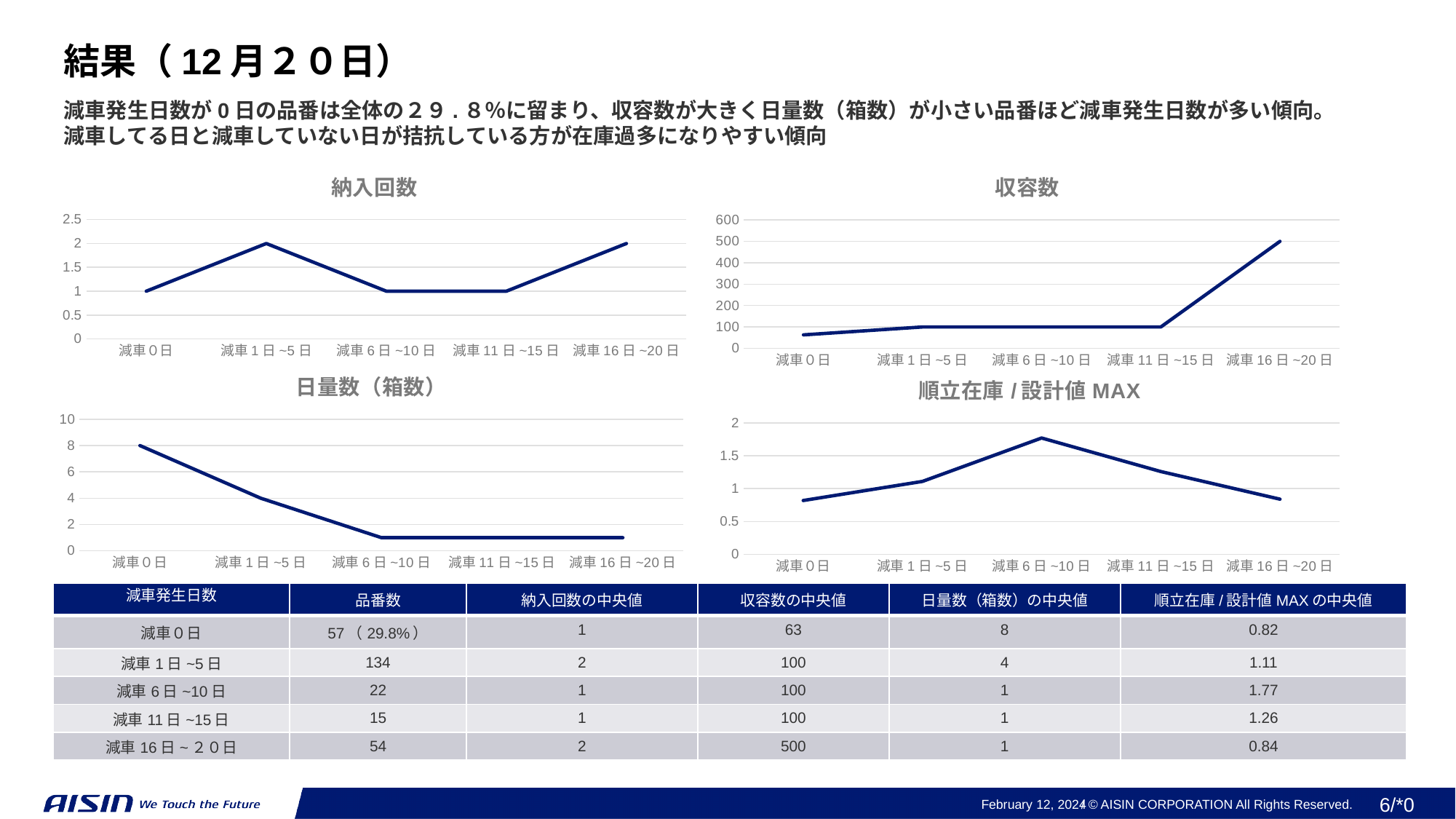

結果（12月２０日）
減車発生日数が0日の品番は全体の２９.８％に留まり、収容数が大きく日量数（箱数）が小さい品番ほど減車発生日数が多い傾向。
減車してる日と減車していない日が拮抗している方が在庫過多になりやすい傾向

### Chart: 納入回数

| Category |  |
|---|---|
| 減車０日 | 1.0 |
| 減車1日~5日 | 2.0 |
| 減車6日~10日 | 1.0 |
| 減車11日~15日 | 1.0 |
| 減車16日~20日 | 2.0 |

### Chart: 収容数

| Category | 収容数の中央値 |
|---|---|
| 減車０日 | 63.0 |
| 減車1日~5日 | 100.0 |
| 減車6日~10日 | 100.0 |
| 減車11日~15日 | 100.0 |
| 減車16日~20日 | 500.0 |

### Chart: 日量数（箱数）

| Category | 日量数（箱数）の中央値 |
|---|---|
| 減車０日 | 8.0 |
| 減車1日~5日 | 4.0 |
| 減車6日~10日 | 1.0 |
| 減車11日~15日 | 1.0 |
| 減車16日~20日 | 1.0 |

### Chart: 順立在庫/設計値MAX

| Category | 順立在庫/設計値MAXの中央値 |
|---|---|
| 減車０日 | 0.82 |
| 減車1日~5日 | 1.11 |
| 減車6日~10日 | 1.77 |
| 減車11日~15日 | 1.26 |
| 減車16日~20日 | 0.84 |
| 減車発生日数 | 品番数 | 納入回数の中央値 | 収容数の中央値 | 日量数（箱数）の中央値 | 順立在庫/設計値MAXの中央値 |
| --- | --- | --- | --- | --- | --- |
| 減車０日 | 57（29.8%） | 1 | 63 | 8 | 0.82 |
| 減車1日~5日 | 134 | 2 | 100 | 4 | 1.11 |
| 減車6日~10日 | 22 | 1 | 100 | 1 | 1.77 |
| 減車11日~15日 | 15 | 1 | 100 | 1 | 1.26 |
| 減車16日~２０日 | 54 | 2 | 500 | 1 | 0.84 |
February 12, 2024